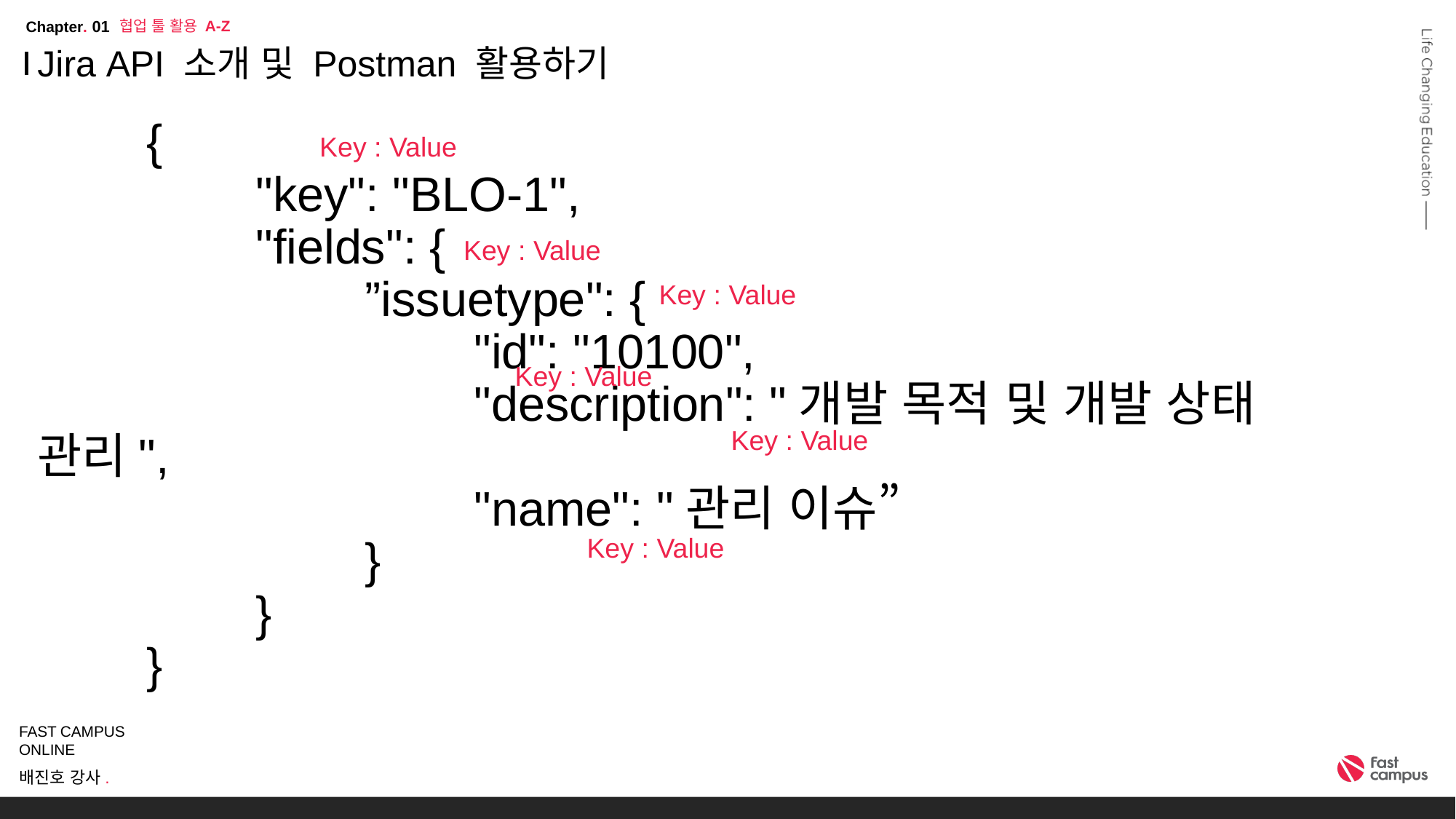

협업 툴 활용 A-Z
01
# Jira API 소개 및 Postman 활용하기 { "key": "BLO-1", "fields": { ”issuetype": { "id": "10100", "description": "개발 목적 및 개발 상태 관리", "name": "관리 이슈” } } }
Key : Value
Key : Value
Key : Value
Key : Value
Key : Value
Key : Value